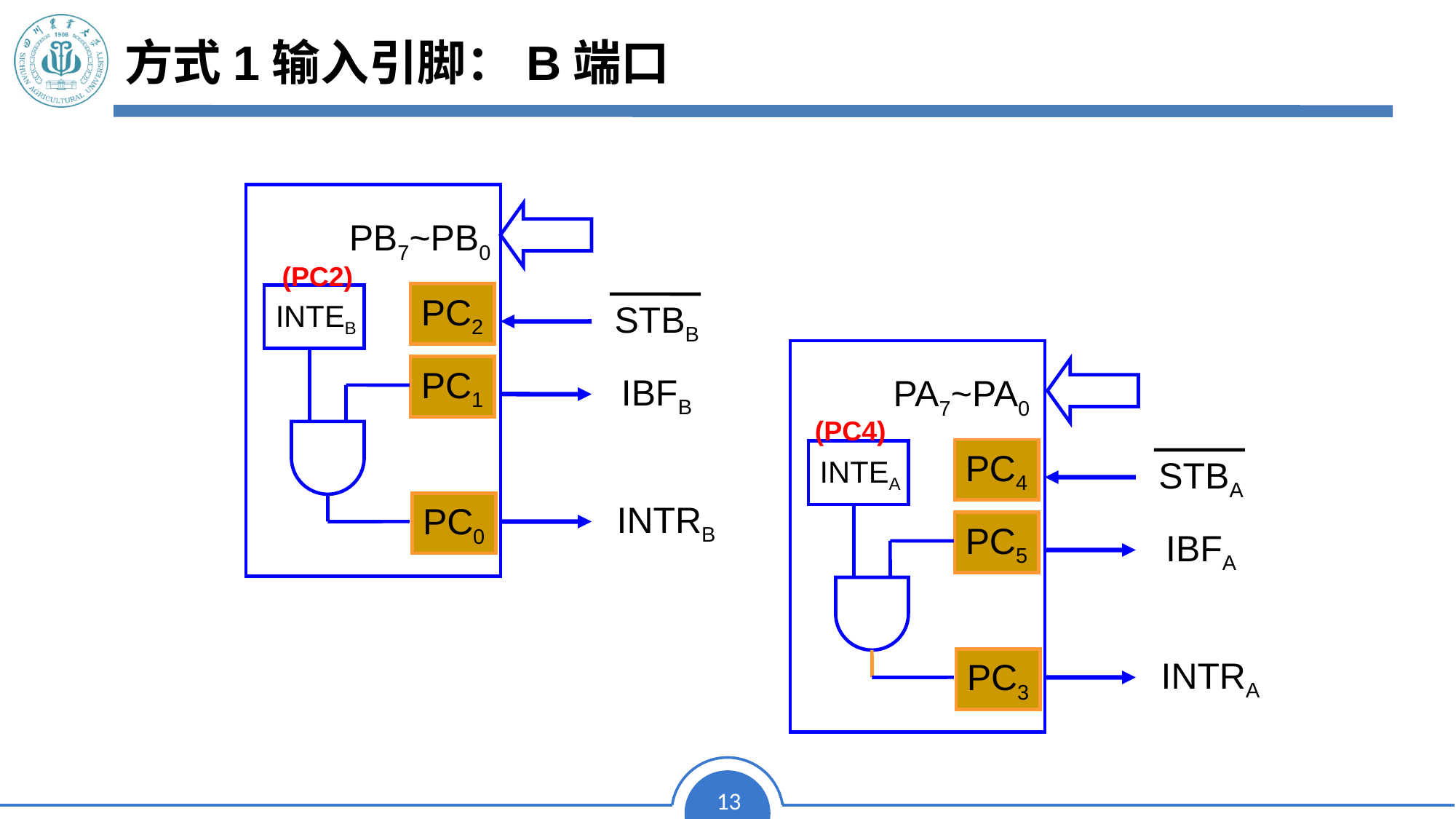

# 方式1输入引脚：B端口

PB7~PB0

PC2
INTEB
STBB

PC1
IBFB

INTRB

PC0

(PC2)

PA7~PA0

PC4
INTEA
STBA

PC5
IBFA

INTRA

PC3

比较
(PC4)